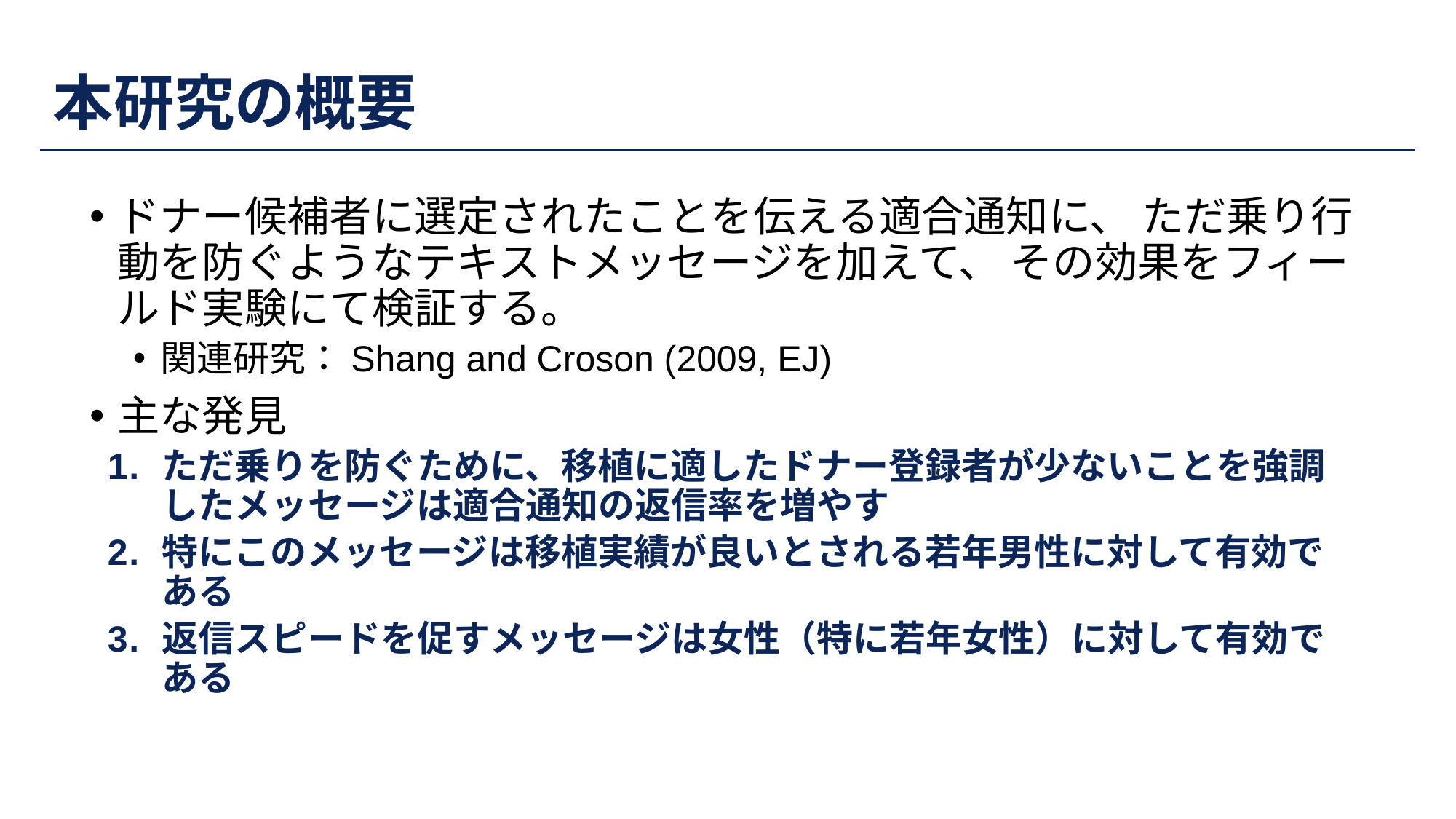

# 本研究の概要
ドナー候補者に選定されたことを伝える適合通知に、 ただ乗り行動を防ぐようなテキストメッセージを加えて、 その効果をフィールド実験にて検証する。
関連研究：Shang and Croson (2009, EJ)
主な発見
ただ乗りを防ぐために、移植に適したドナー登録者が少ないことを強調したメッセージは適合通知の返信率を増やす
特にこのメッセージは移植実績が良いとされる若年男性に対して有効である
返信スピードを促すメッセージは女性（特に若年女性）に対して有効である